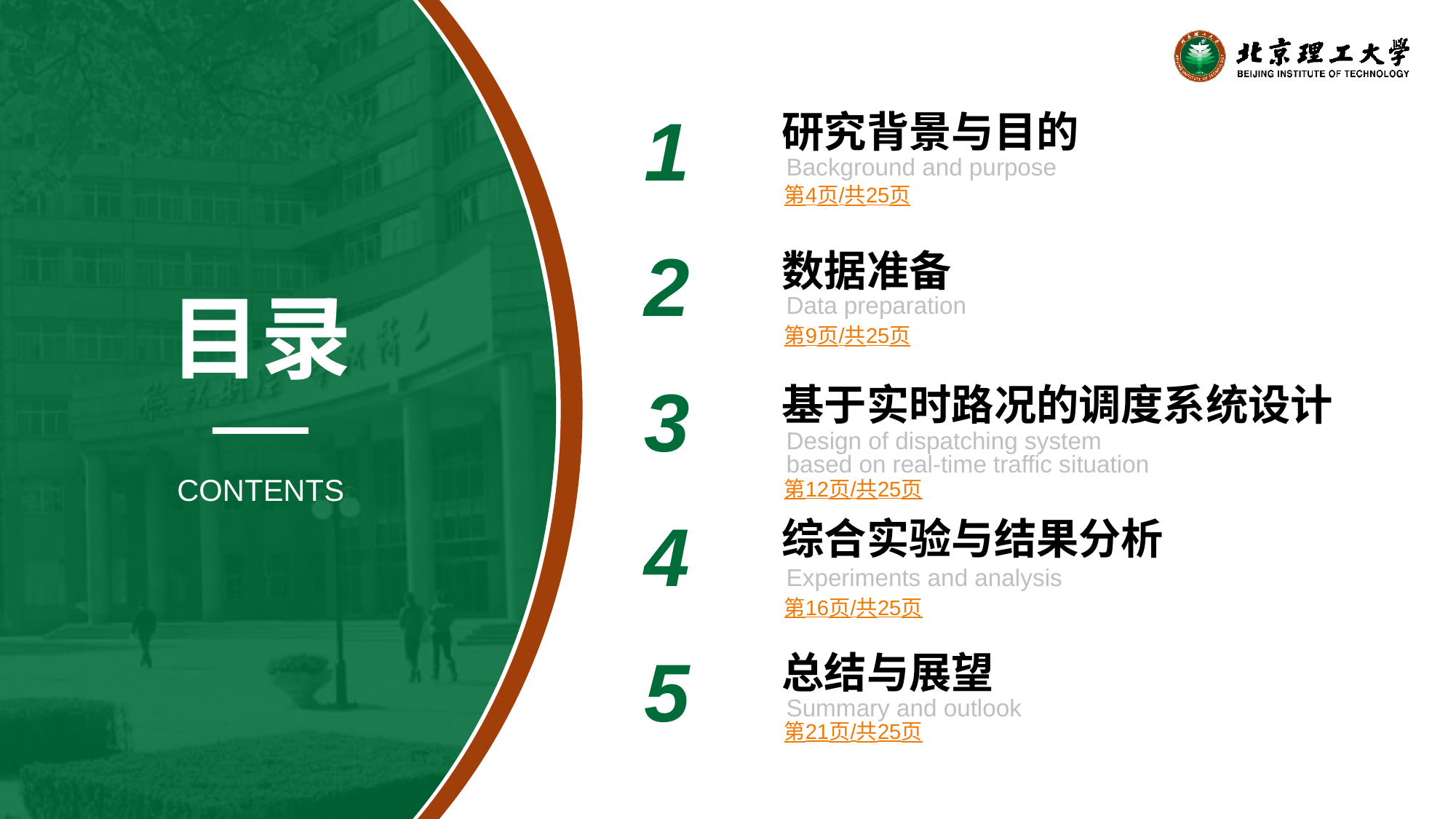

1
研究背景与目的
Background and purpose
2
数据准备
Data preparation
3
基于实时路况的调度系统设计
Design of dispatching system
based on real-time traffic situation
4
综合实验与结果分析
Experiments and analysis
5
总结与展望
Summary and outlook
第4页/共25页
目录
第9页/共25页
CONTENTS
第12页/共25页
第16页/共25页
第21页/共25页